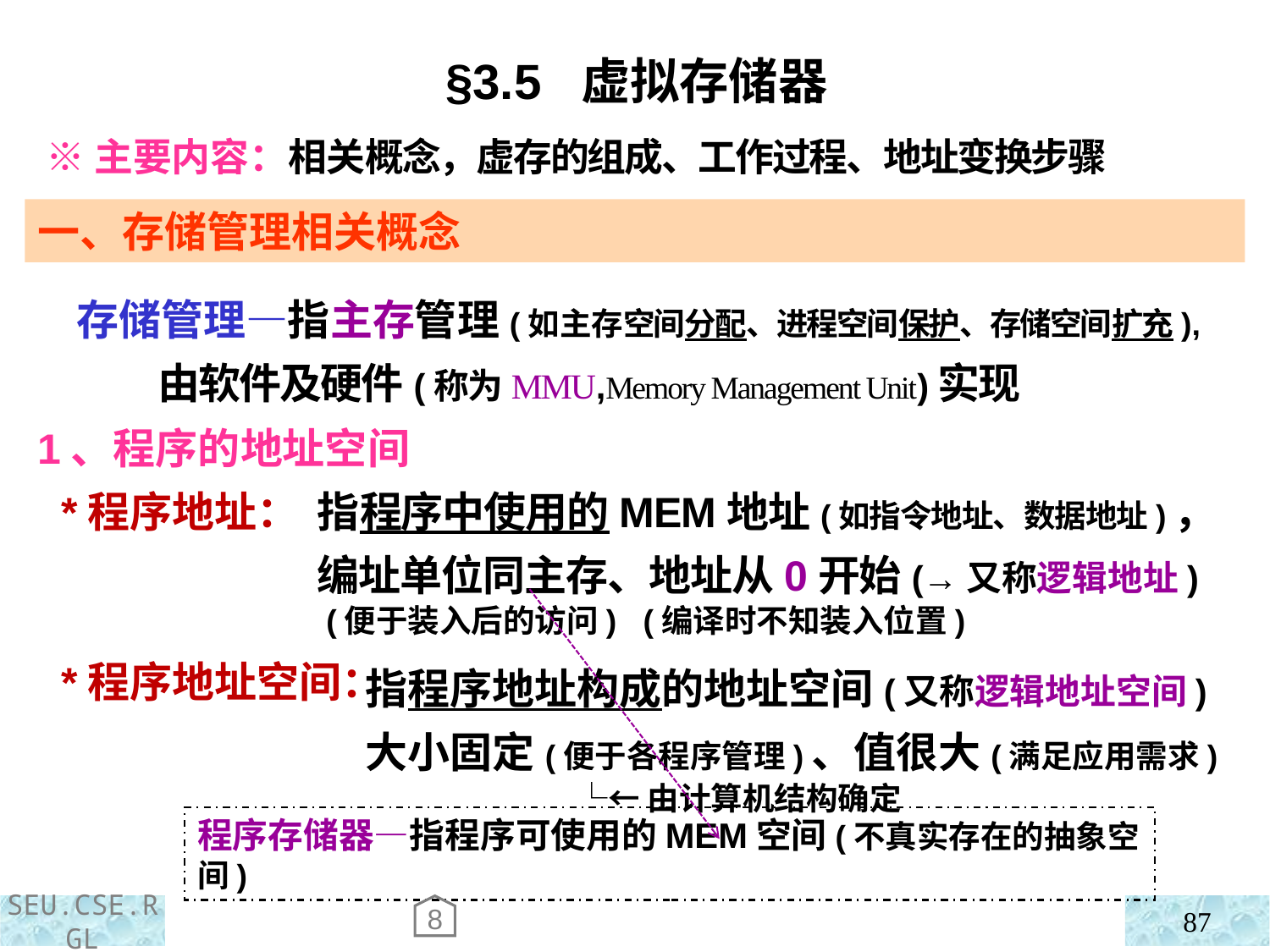

§3.5  虚拟存储器
 ※主要内容：相关概念，虚存的组成、工作过程、地址变换步骤
一、存储管理相关概念
   存储管理—指主存管理(如主存空间分配、进程空间保护、存储空间扩充),
              由软件及硬件(称为MMU,Memory Management Unit)实现
1、程序的地址空间
  *程序地址：

  *程序地址空间：
指程序中使用的MEM地址(如指令地址、数据地址)，
编址单位同主存、地址从0开始(→又称逻辑地址)
 (便于装入后的访问)   (编译时不知装入位置)
    指程序地址构成的地址空间(又称逻辑地址空间)
    大小固定(便于各程序管理)、值很大(满足应用需求)
                                    └←由计算机结构确定
程序存储器—指程序可使用的MEM空间(不真实存在的抽象空间)
8
87